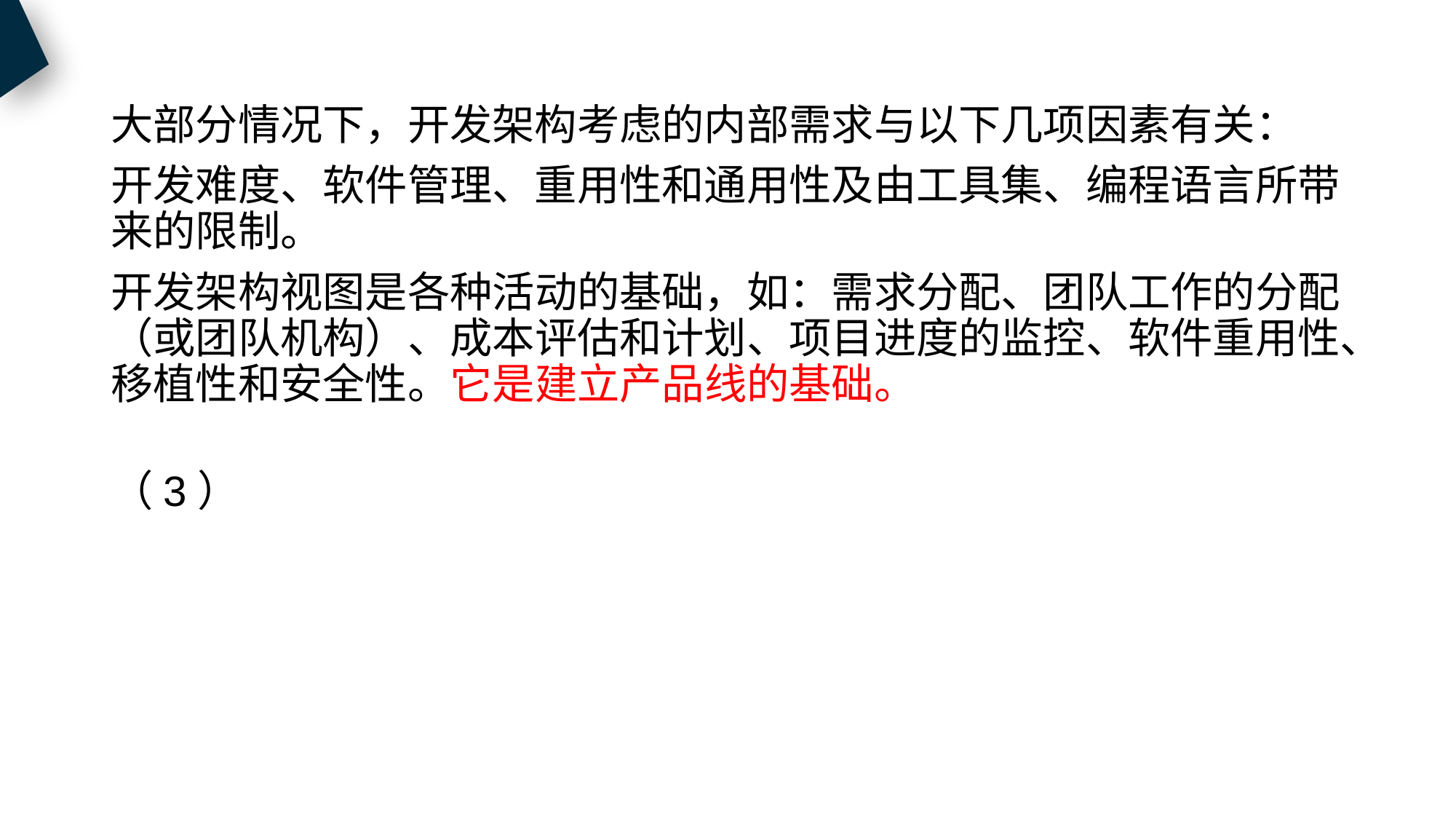

大部分情况下，开发架构考虑的内部需求与以下几项因素有关：
开发难度、软件管理、重用性和通用性及由工具集、编程语言所带来的限制。
开发架构视图是各种活动的基础，如：需求分配、团队工作的分配（或团队机构）、成本评估和计划、项目进度的监控、软件重用性、移植性和安全性。它是建立产品线的基础。
										   （3）